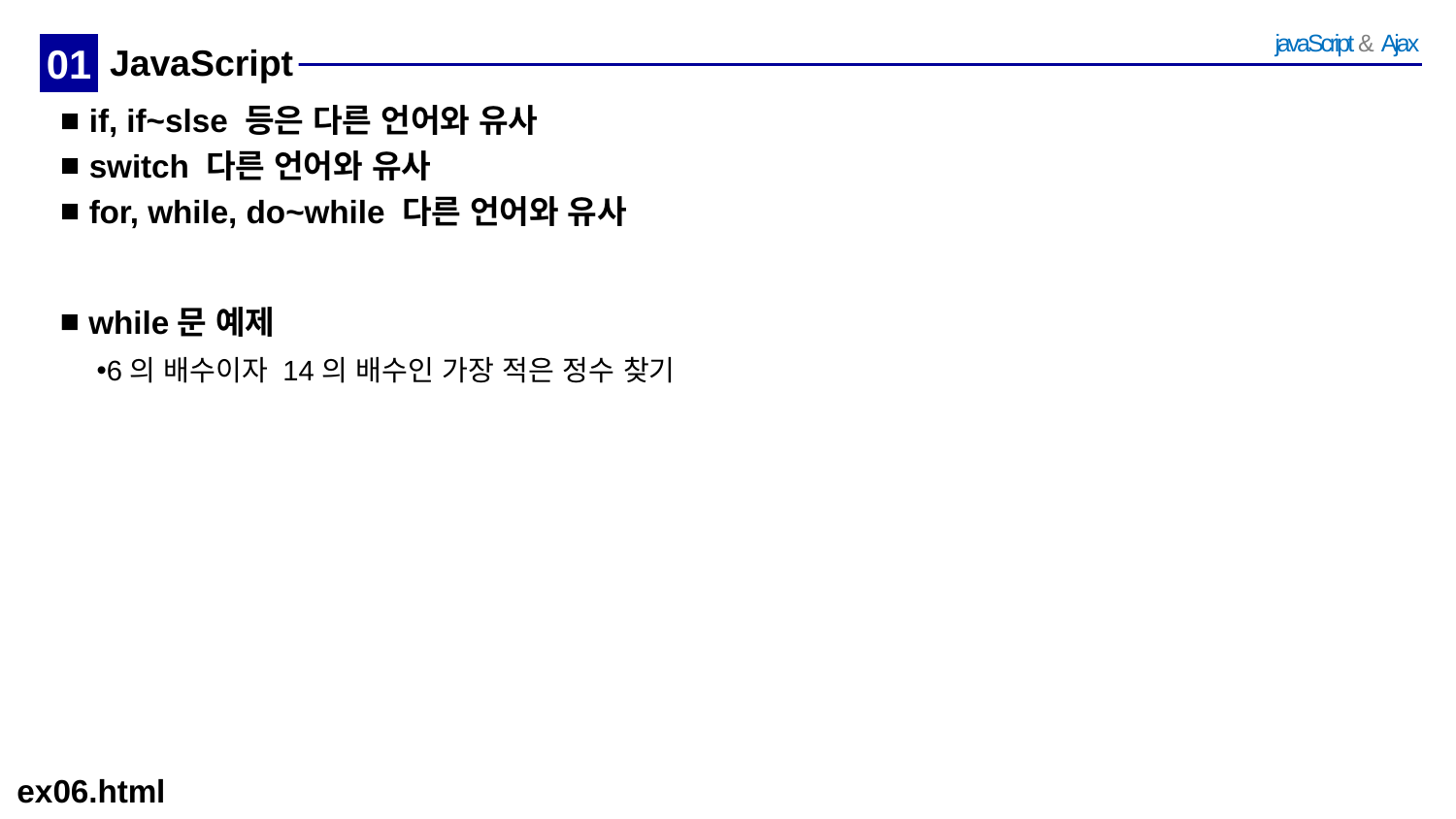

01
# JavaScript
if, if~slse 등은 다른 언어와 유사
switch 다른 언어와 유사
for, while, do~while 다른 언어와 유사

while문 예제
6의 배수이자 14의 배수인 가장 적은 정수 찾기

ex06.html